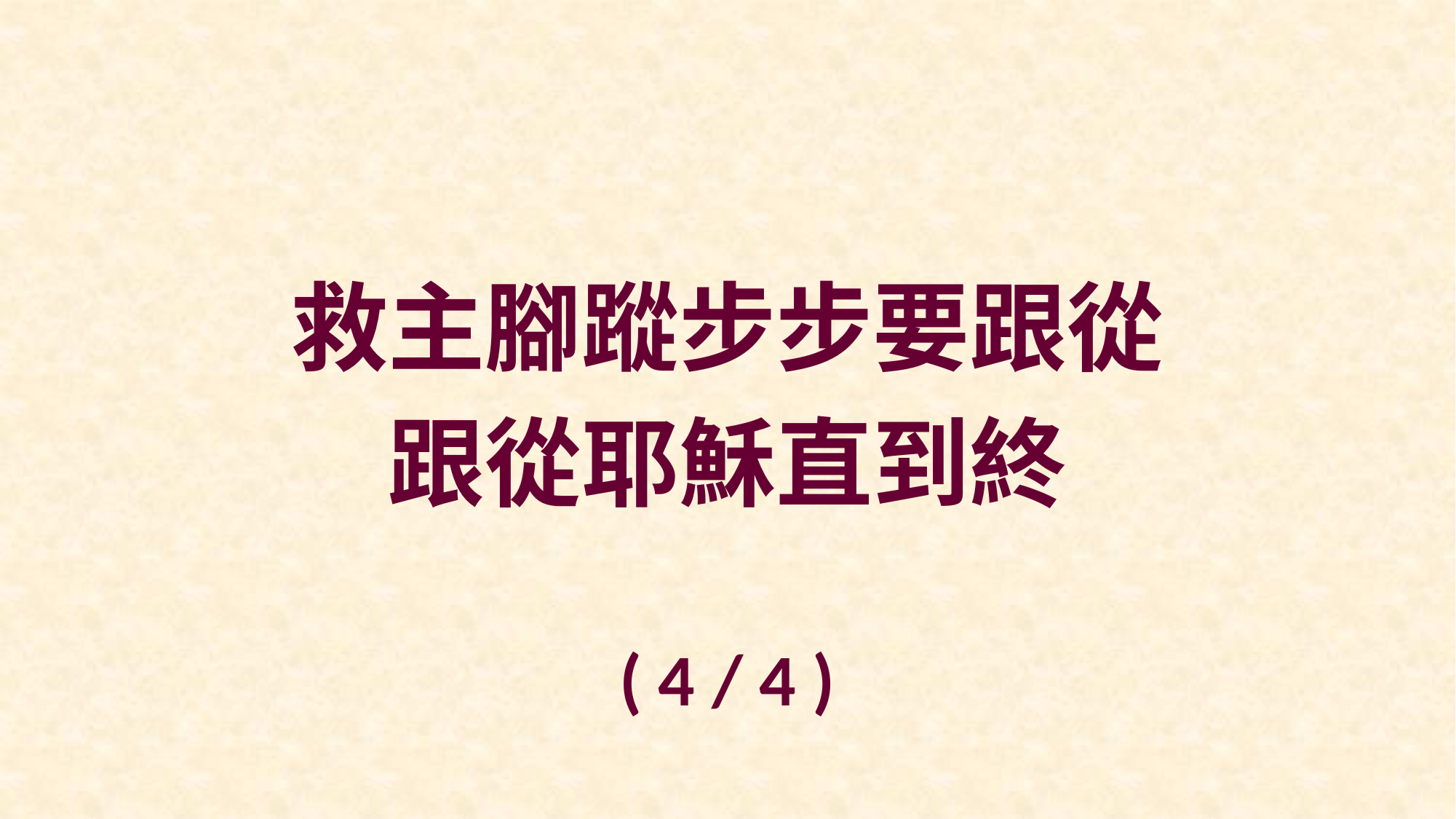

救主腳蹤步步要跟從
跟從耶穌直到終
( 4 / 4 )